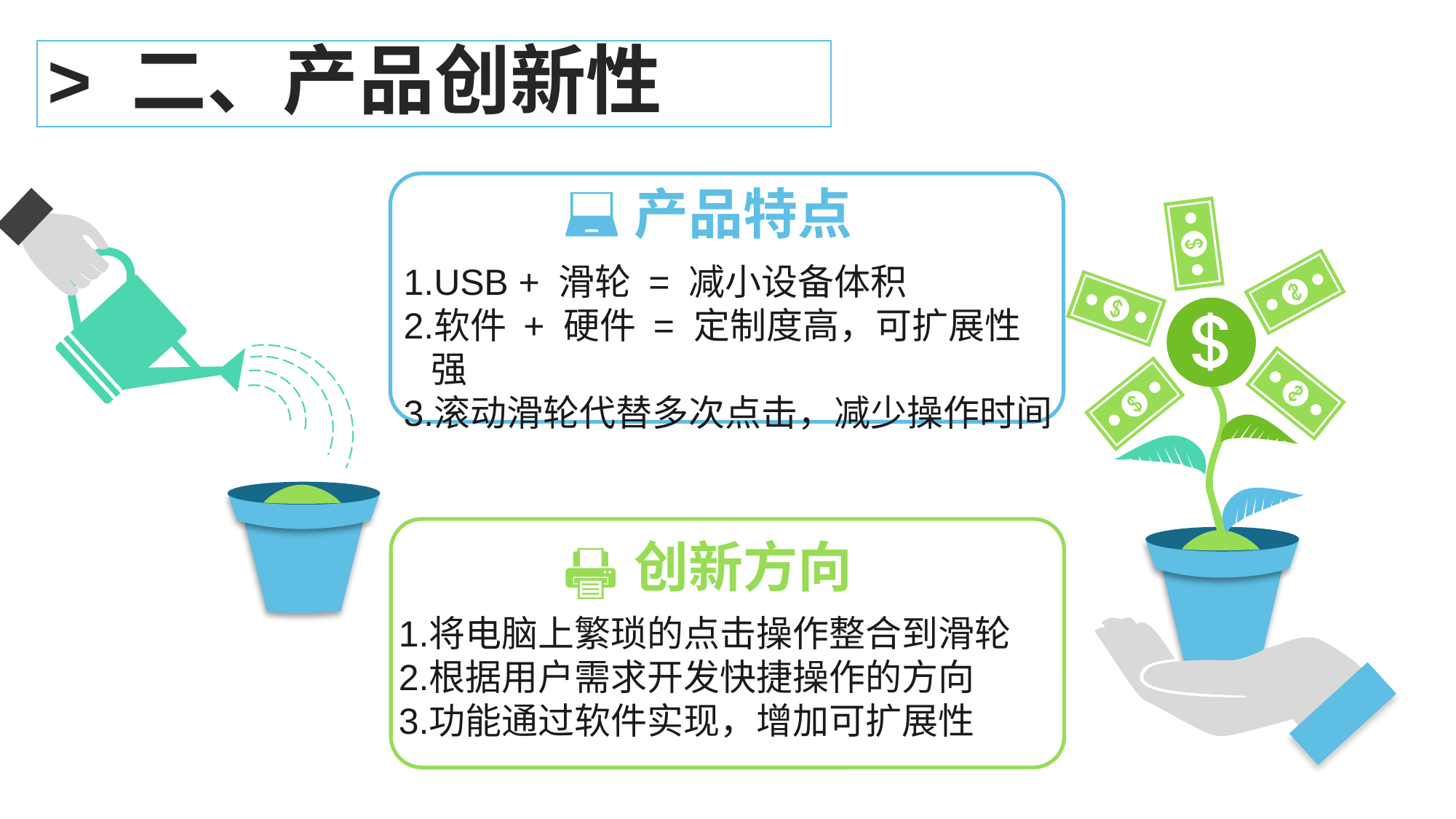

> 二、产品创新性

产品特点

USB + 滑轮 = 减小设备体积
软件 + 硬件 = 定制度高，可扩展性强
滚动滑轮代替多次点击，减少操作时间

创新方向

将电脑上繁琐的点击操作整合到滑轮
根据用户需求开发快捷操作的方向
功能通过软件实现，增加可扩展性